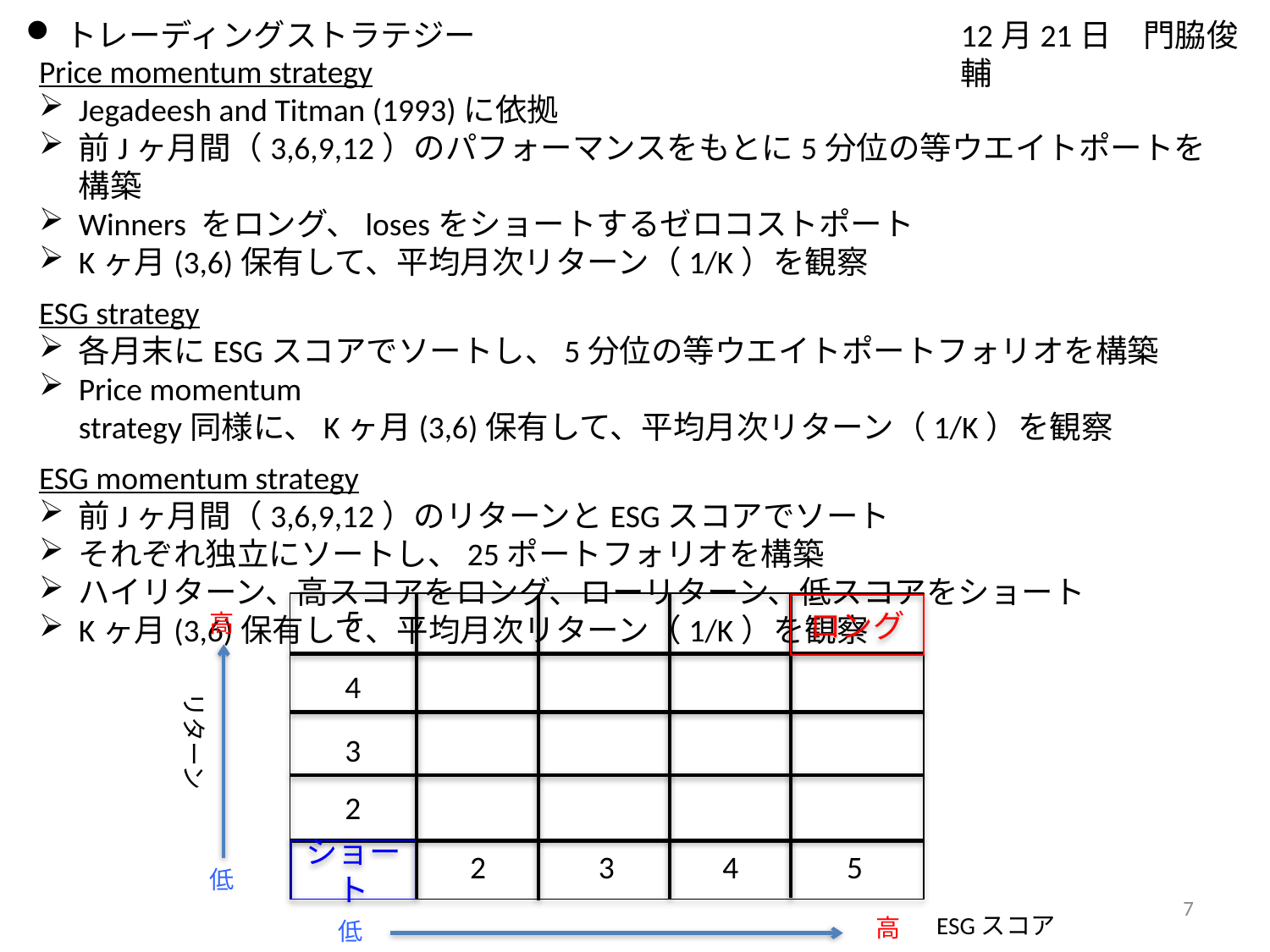

トレーディングストラテジー
12月21日　門脇俊輔
Price momentum strategy
Jegadeesh and Titman (1993)に依拠
前Jヶ月間（3,6,9,12）のパフォーマンスをもとに5分位の等ウエイトポートを構築
Winners をロング、losesをショートするゼロコストポート
Kヶ月(3,6)保有して、平均月次リターン（1/K）を観察

ESG strategy
各月末にESGスコアでソートし、5分位の等ウエイトポートフォリオを構築
Price momentum strategy同様に、Kヶ月(3,6)保有して、平均月次リターン（1/K）を観察

ESG momentum strategy
前Jヶ月間（3,6,9,12）のリターンとESGスコアでソート
それぞれ独立にソートし、25ポートフォリオを構築
ハイリターン、高スコアをロング、ローリターン、低スコアをショート
Kヶ月(3,6)保有して、平均月次リターン（1/K）を観察

5
ロング
高
4
リターン
3
2
ショート
2
3
4
5
低
7
ESGスコア
高
低